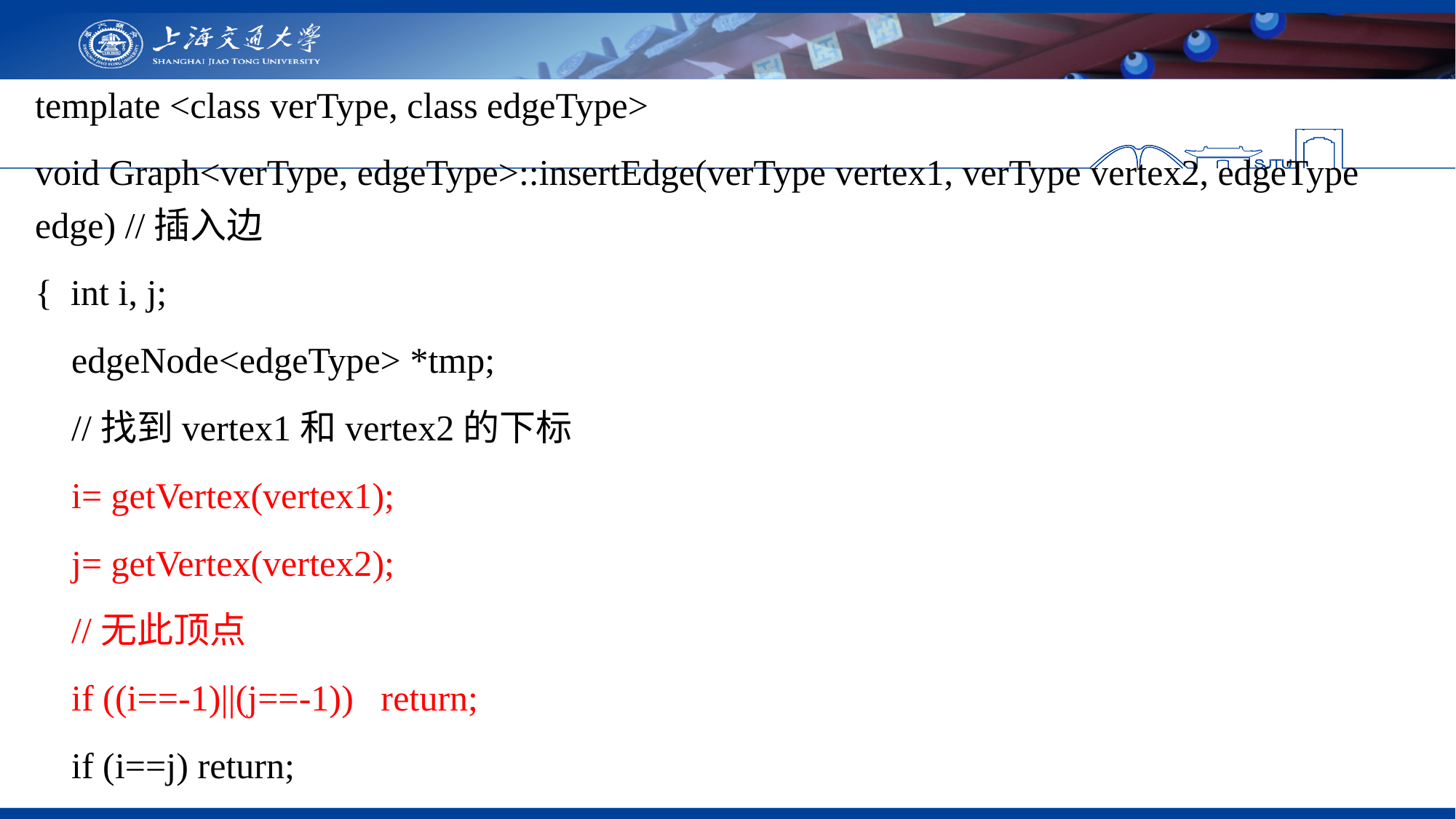

template <class verType, class edgeType>
void Graph<verType, edgeType>::insertEdge(verType vertex1, verType vertex2, edgeType edge) //插入边
{  int i, j;
    edgeNode<edgeType> *tmp;
    //找到vertex1和vertex2的下标
    i= getVertex(vertex1);
    j= getVertex(vertex2);
    //无此顶点
    if ((i==-1)||(j==-1))   return;
    if (i==j) return;